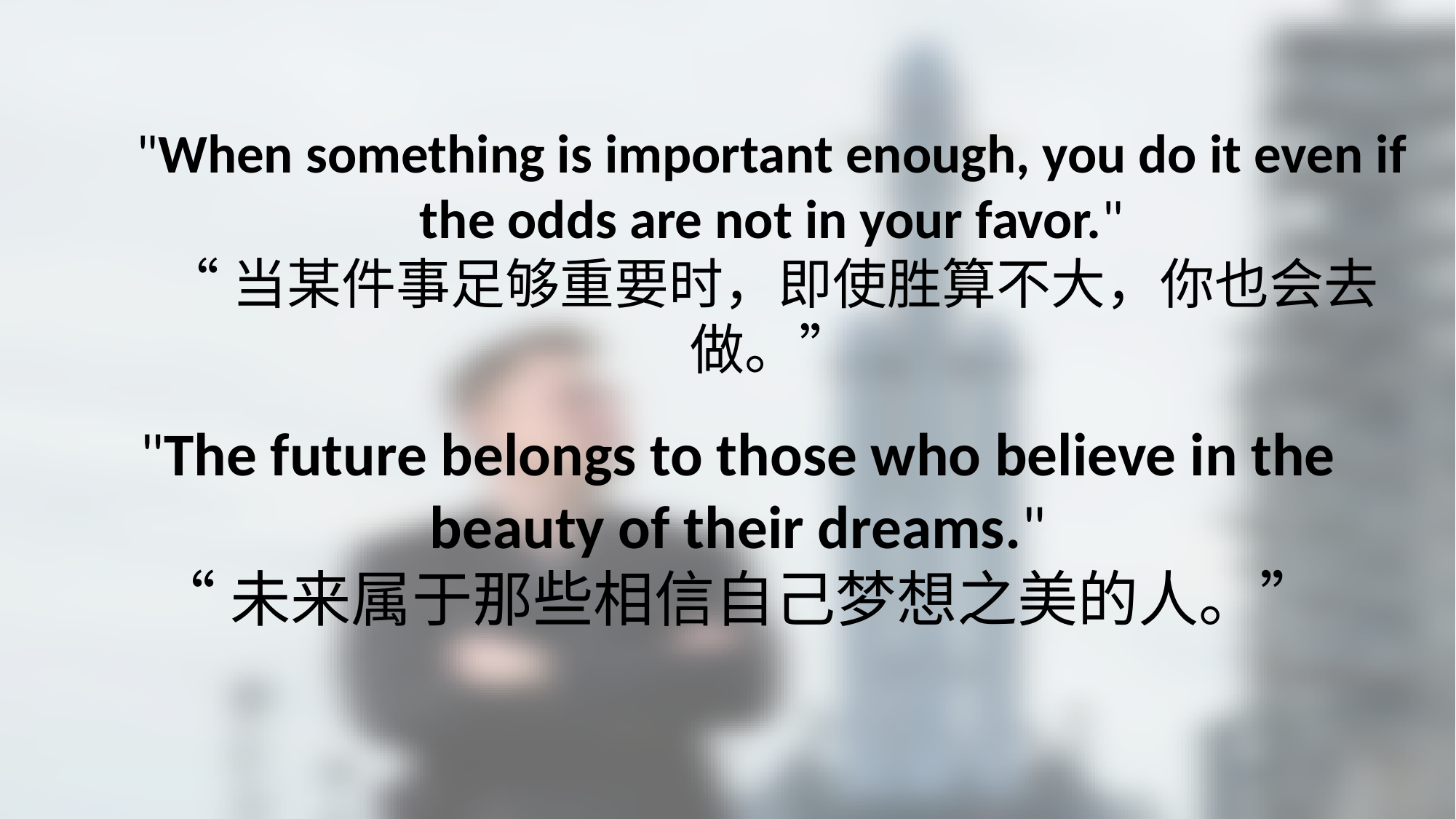

"When something is important enough, you do it even if the odds are not in your favor."
“当某件事足够重要时，即使胜算不大，你也会去做。”
"The future belongs to those who believe in the beauty of their dreams."
“未来属于那些相信自己梦想之美的人。”